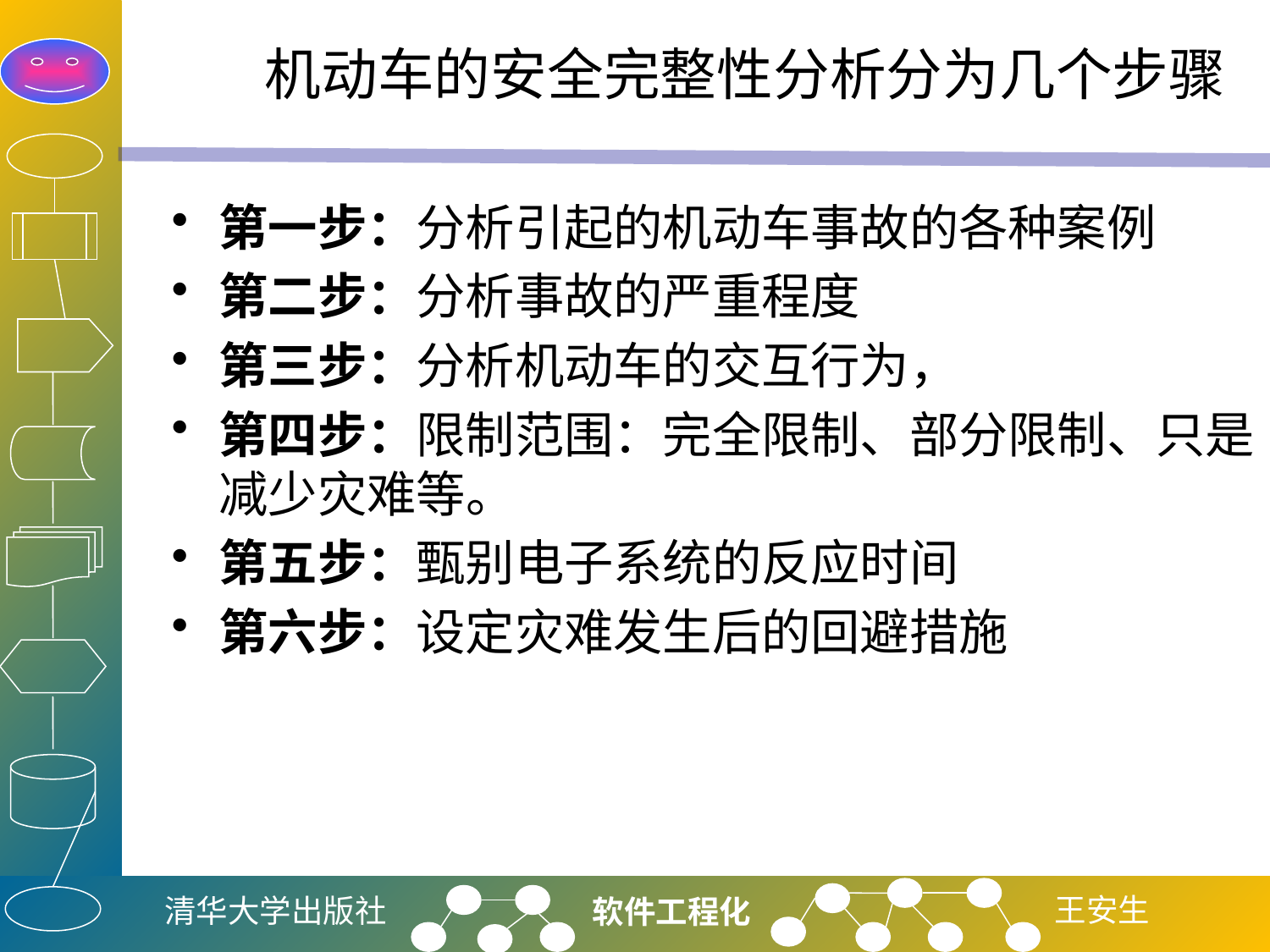

# 机动车的安全完整性分析分为几个步骤
第一步：分析引起的机动车事故的各种案例
第二步：分析事故的严重程度
第三步：分析机动车的交互行为，
第四步：限制范围：完全限制、部分限制、只是减少灾难等。
第五步：甄别电子系统的反应时间
第六步：设定灾难发生后的回避措施